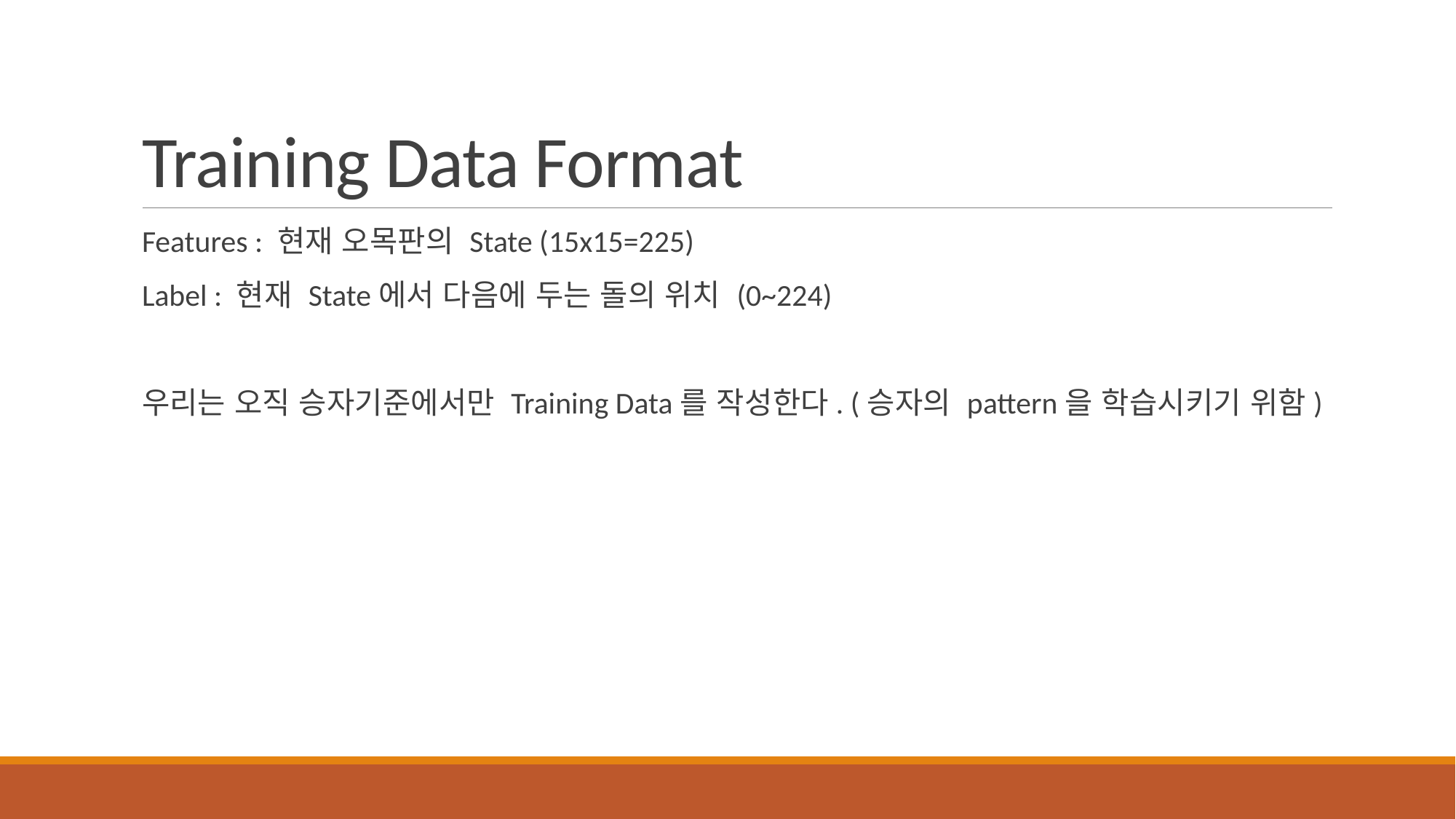

# Training Data Format
Features : 현재 오목판의 State (15x15=225)
Label : 현재 State에서 다음에 두는 돌의 위치 (0~224)

우리는 오직 승자기준에서만 Training Data를 작성한다. (승자의 pattern을 학습시키기 위함)